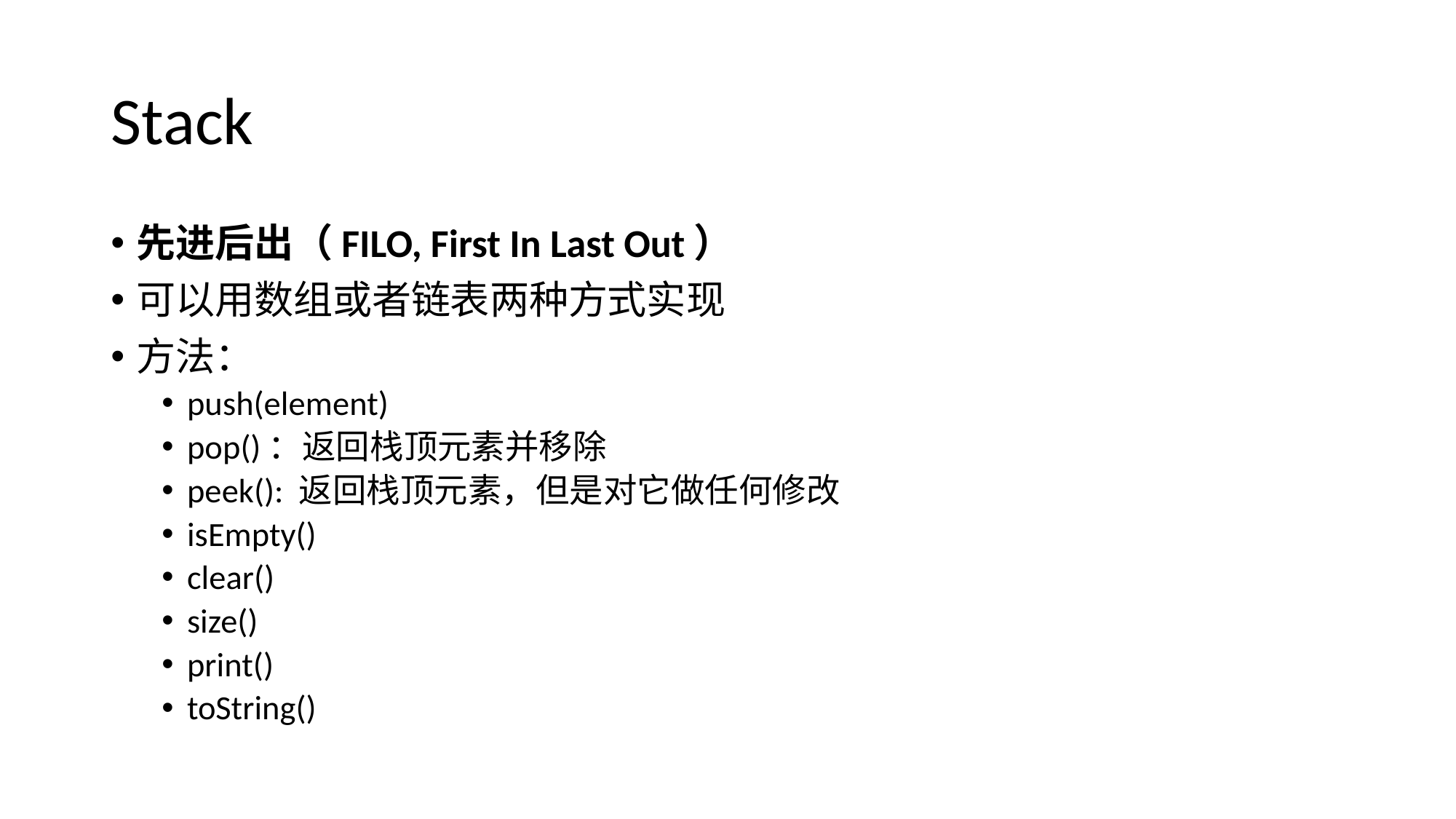

# Stack
先进后出（FILO, First In Last Out）
可以用数组或者链表两种方式实现
方法：
push(element)
pop()：返回栈顶元素并移除
peek(): 返回栈顶元素，但是对它做任何修改
isEmpty()
clear()
size()
print()
toString()